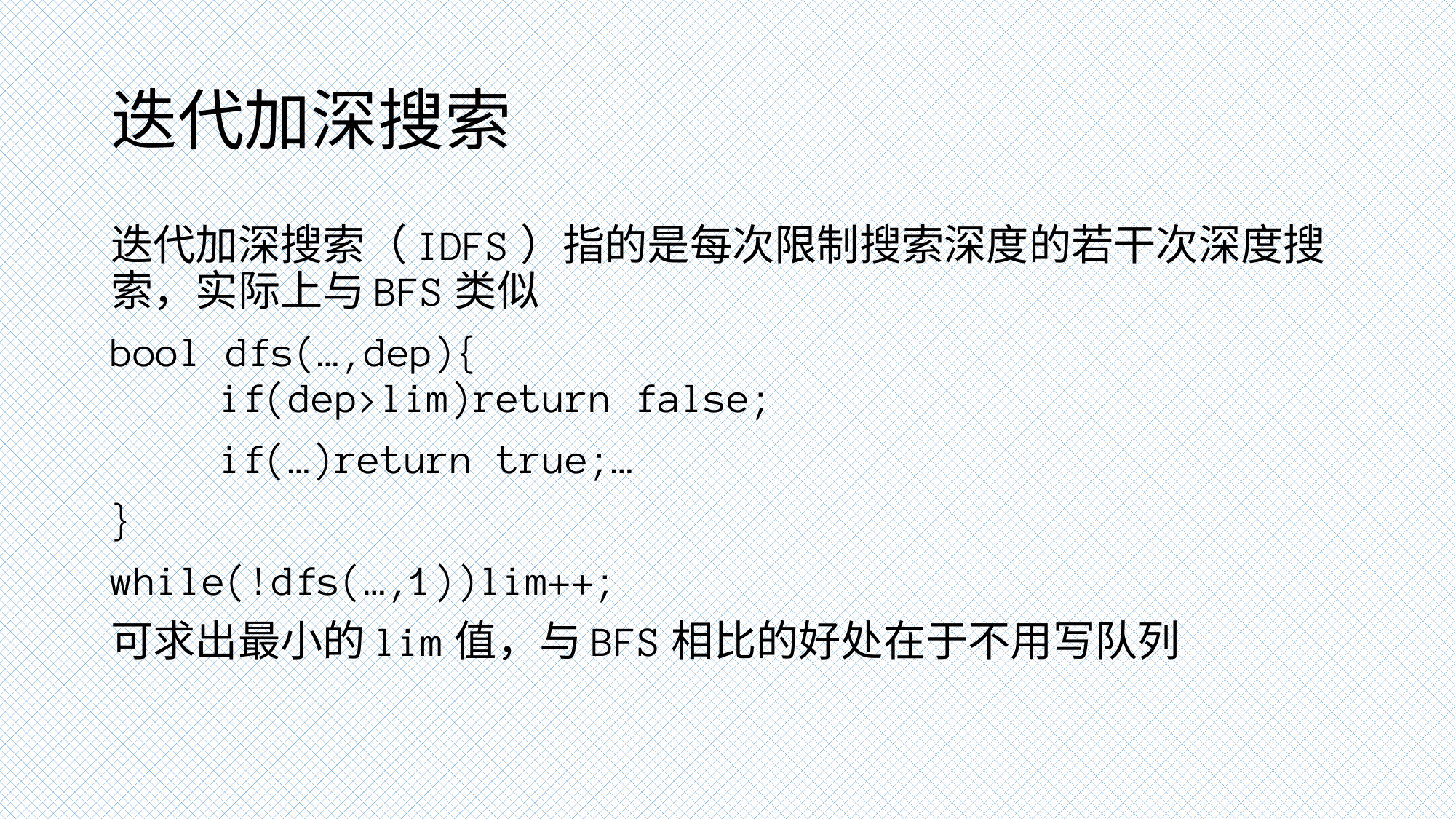

# 迭代加深搜索
迭代加深搜索（IDFS）指的是每次限制搜索深度的若干次深度搜索，实际上与BFS类似
bool dfs(…,dep){
	if(dep>lim)return false;
	if(…)return true;…
}
while(!dfs(…,1))lim++;
可求出最小的lim值，与BFS相比的好处在于不用写队列